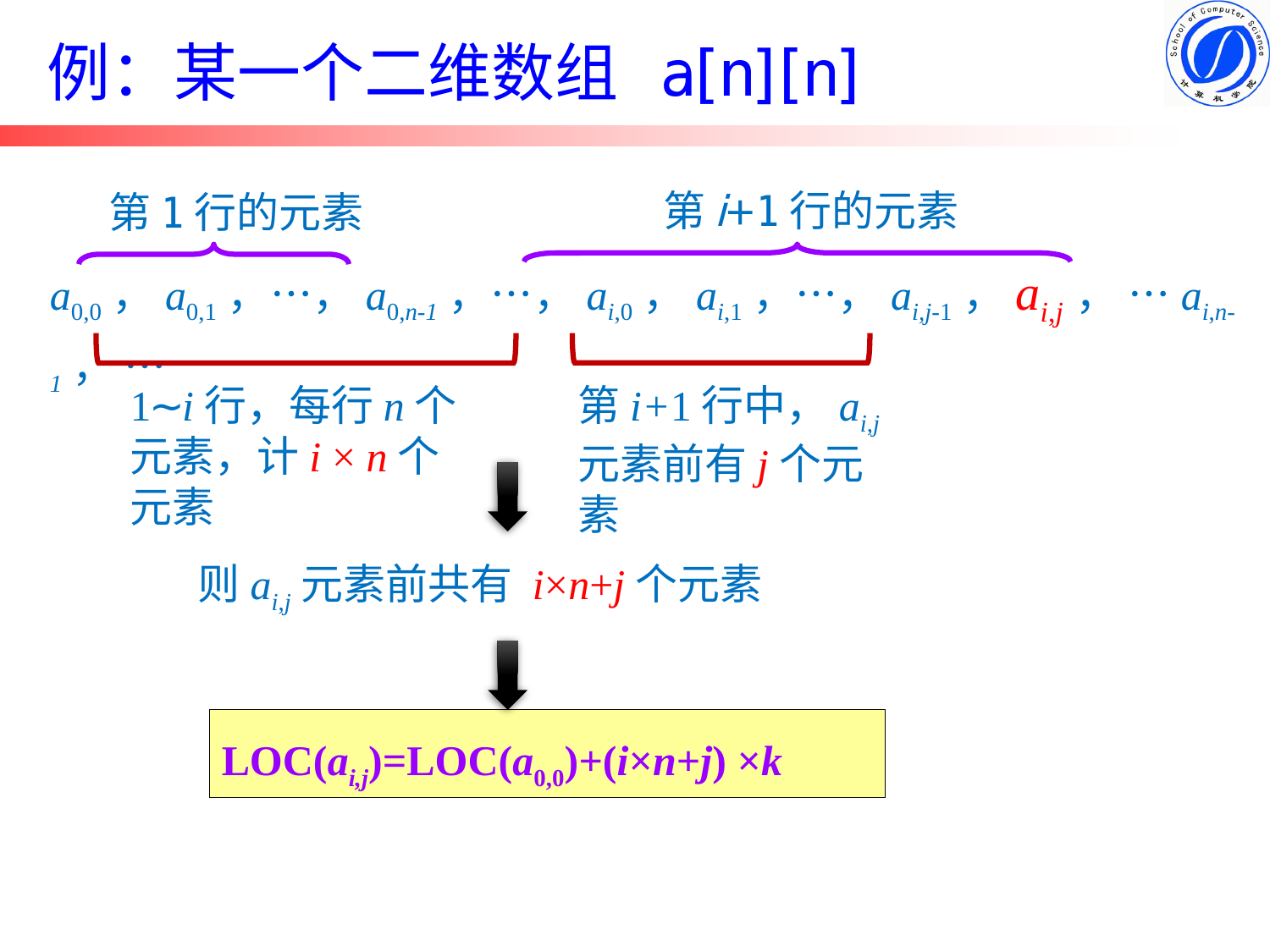

例：某一个二维数组  a[n][n]

第i+1行的元素
第1行的元素
a0,0，a0,1，…，a0,n-1，…，ai,0，ai,1，…，ai,j-1，ai,j， …ai,n-1， …

1~i行，每行n个元素，计i × n个元素

第i+1行中，ai,j元素前有j个元素

则ai,j元素前共有 i×n+j个元素

LOC(ai,j)=LOC(a0,0)+(i×n+j) ×k